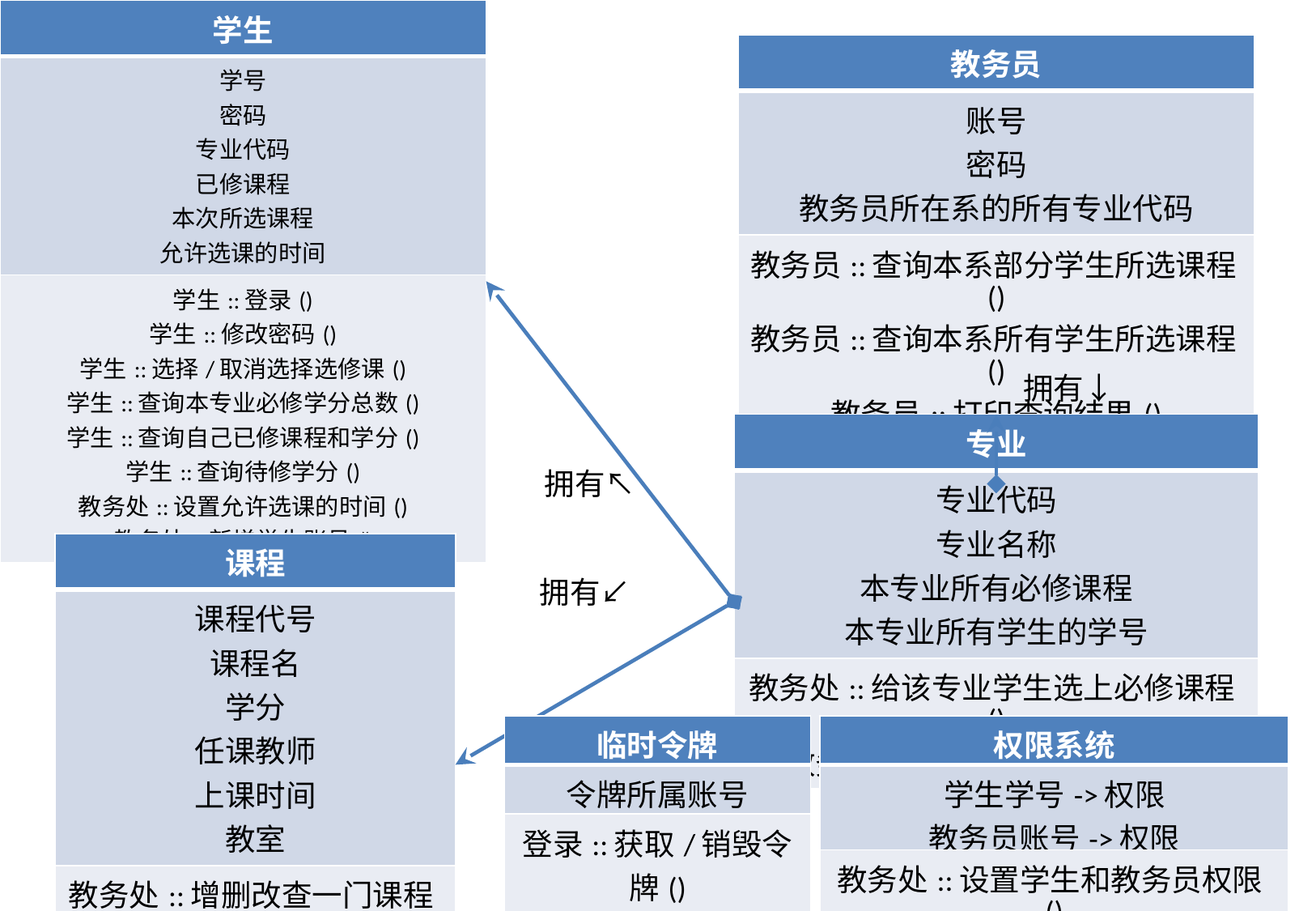

| 学生 |
| --- |
| 学号 密码 专业代码 已修课程 本次所选课程 允许选课的时间 |
| 学生::登录() 学生::修改密码() 学生::选择/取消选择选修课() 学生::查询本专业必修学分总数() 学生::查询自己已修课程和学分() 学生::查询待修学分() 教务处::设置允许选课的时间() 教务处::新增学生账号() |
| 教务员 |
| --- |
| 账号 密码 教务员所在系的所有专业代码 |
| 教务员::查询本系部分学生所选课程() 教务员::查询本系所有学生所选课程() 教务员::打印查询结果() 教务处::新增教务员账号() |
拥有↓
| 专业 |
| --- |
| 专业代码 专业名称 本专业所有必修课程 本专业所有学生的学号 |
| 教务处::给该专业学生选上必修课程() 教务处::设置该专业必修课程() |
拥有↖
| 课程 |
| --- |
| 课程代号 课程名 学分 任课教师 上课时间 教室 |
| 教务处::增删改查一门课程() 教务处::打印所有课程() |
拥有↙
| 临时令牌 |
| --- |
| 令牌所属账号 |
| 登录::获取/销毁令牌() 教务处::销毁令牌() |
| 权限系统 |
| --- |
| 学生学号->权限 教务员账号->权限 |
| 教务处::设置学生和教务员权限() |